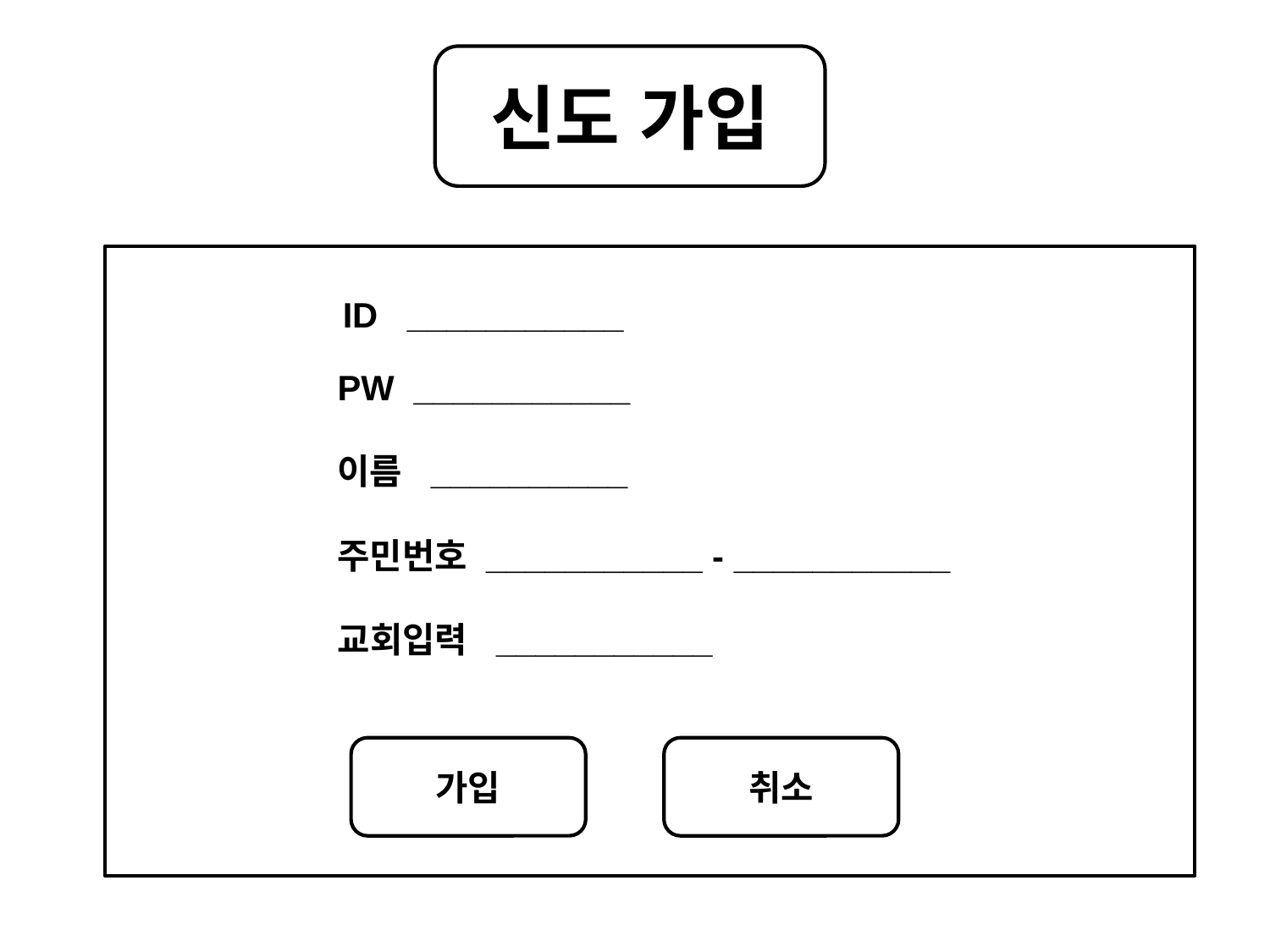

신도 가입

ID   ___________
PW  ___________
이름  __________
주민번호 ___________ - ___________
교회입력  ___________
가입
취소